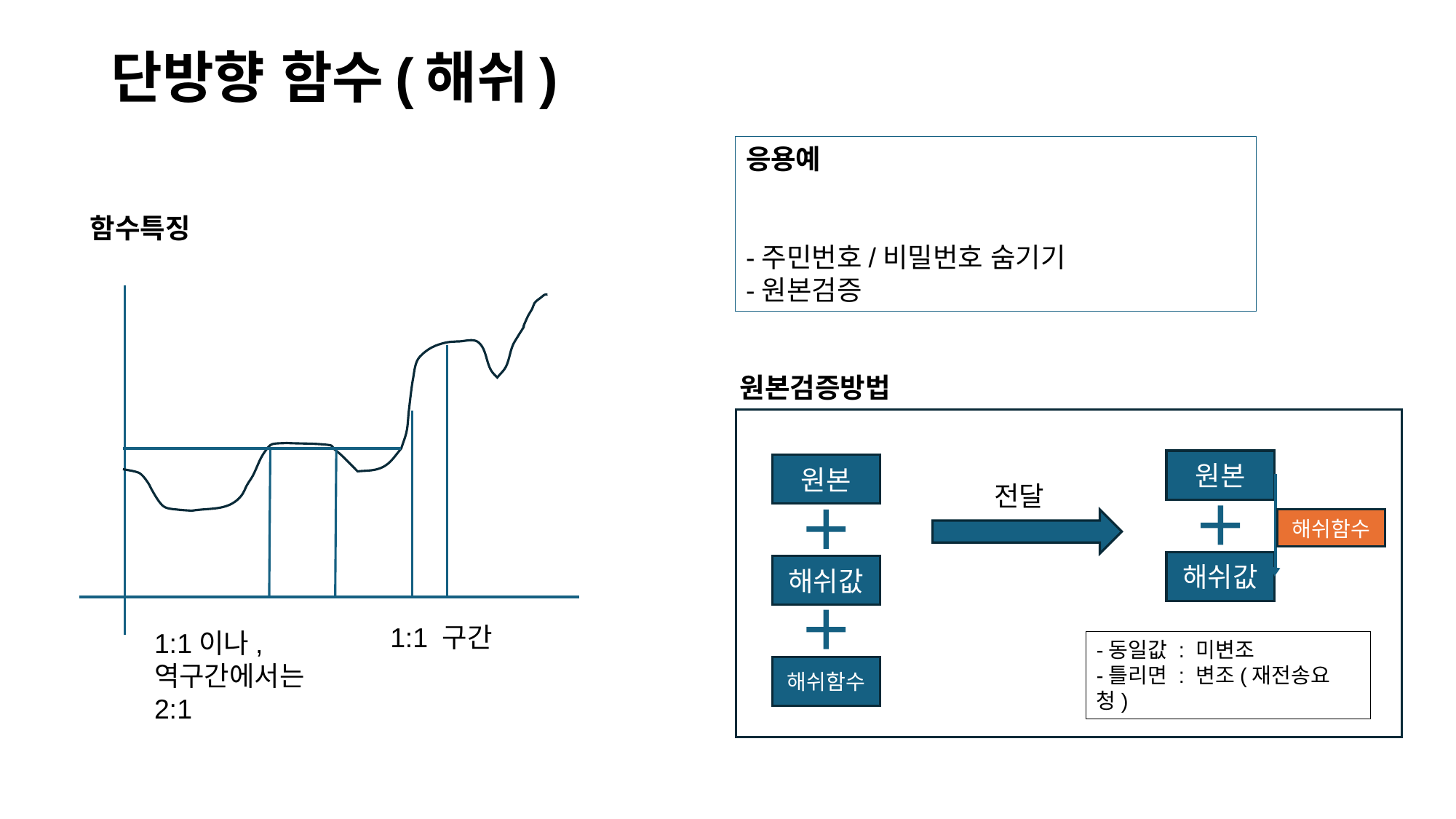

# 단방향 함수(해쉬)
응용예

-주민번호/비밀번호 숨기기
-원본검증
함수특징

원본검증방법

원본
원본
전달

해쉬함수

해쉬값
해쉬값

해쉬함수
1:1 구간
1:1이나,
역구간에서는
2:1
-동일값 : 미변조
-틀리면 : 변조(재전송요청)